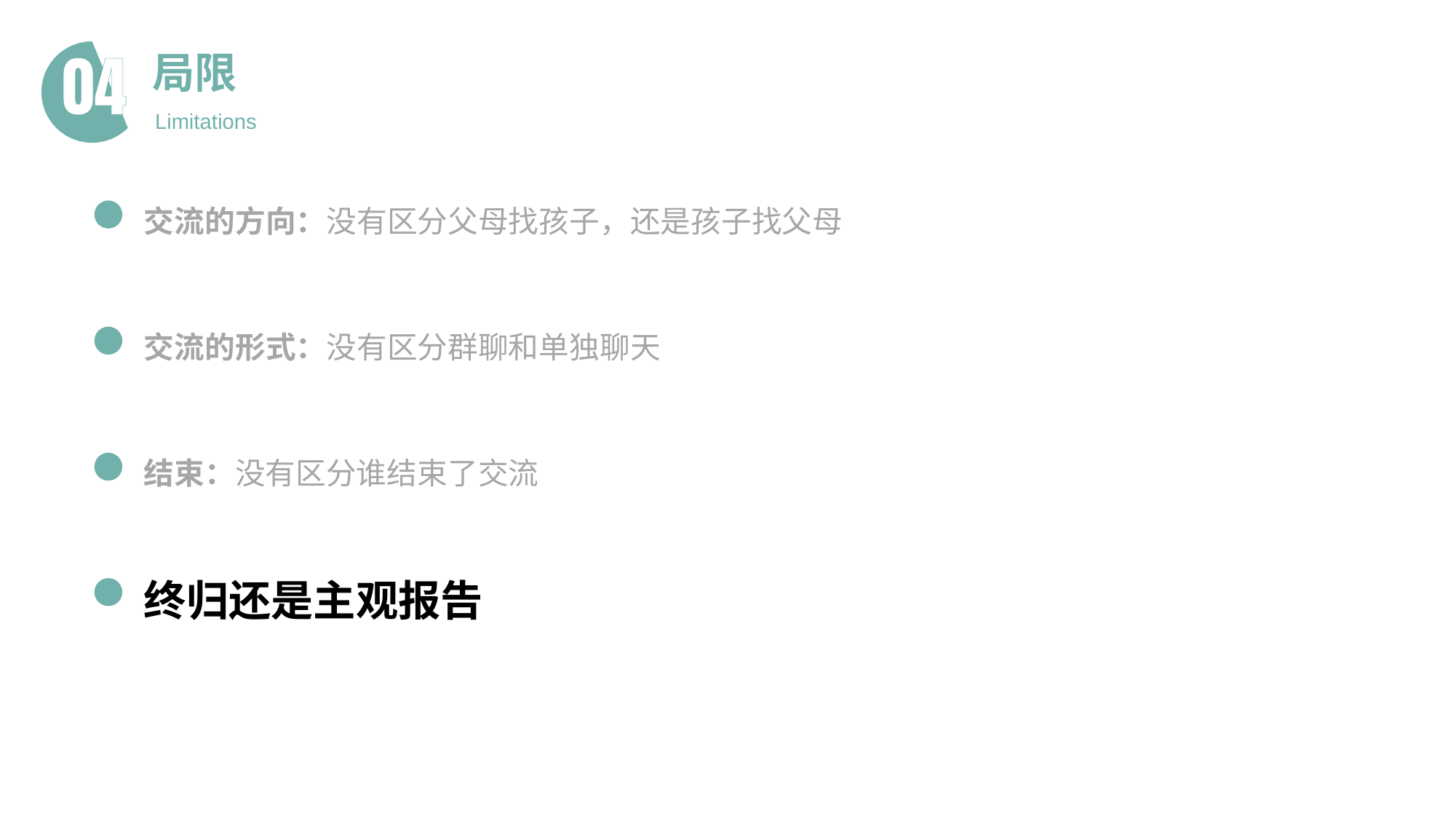

局限

04
Limitations
交流的方向：没有区分父母找孩子，还是孩子找父母

交流的形式：没有区分群聊和单独聊天

结束：没有区分谁结束了交流

终归还是主观报告